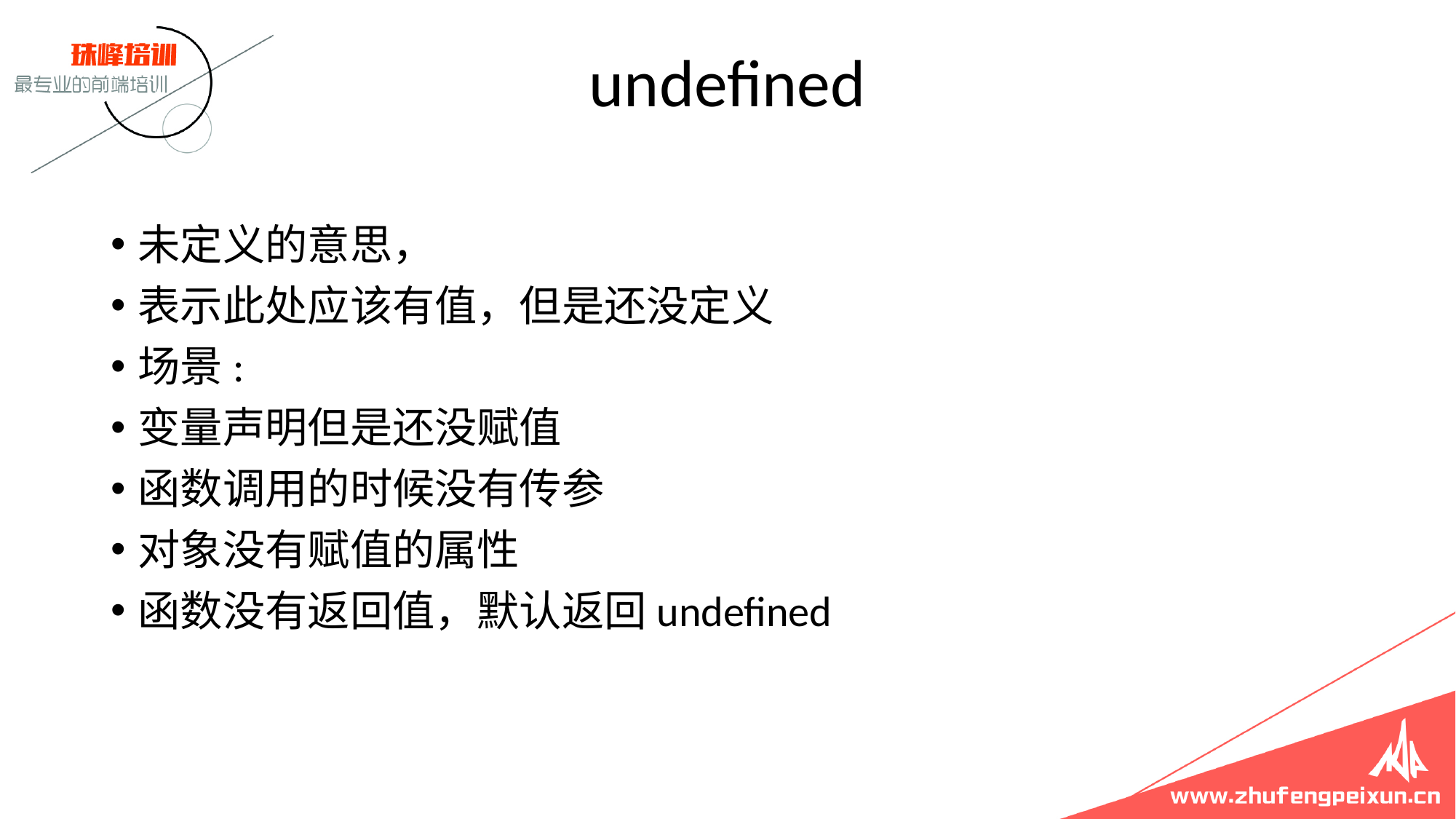

# undefined
未定义的意思，
表示此处应该有值，但是还没定义
场景:
变量声明但是还没赋值
函数调用的时候没有传参
对象没有赋值的属性
函数没有返回值，默认返回undefined